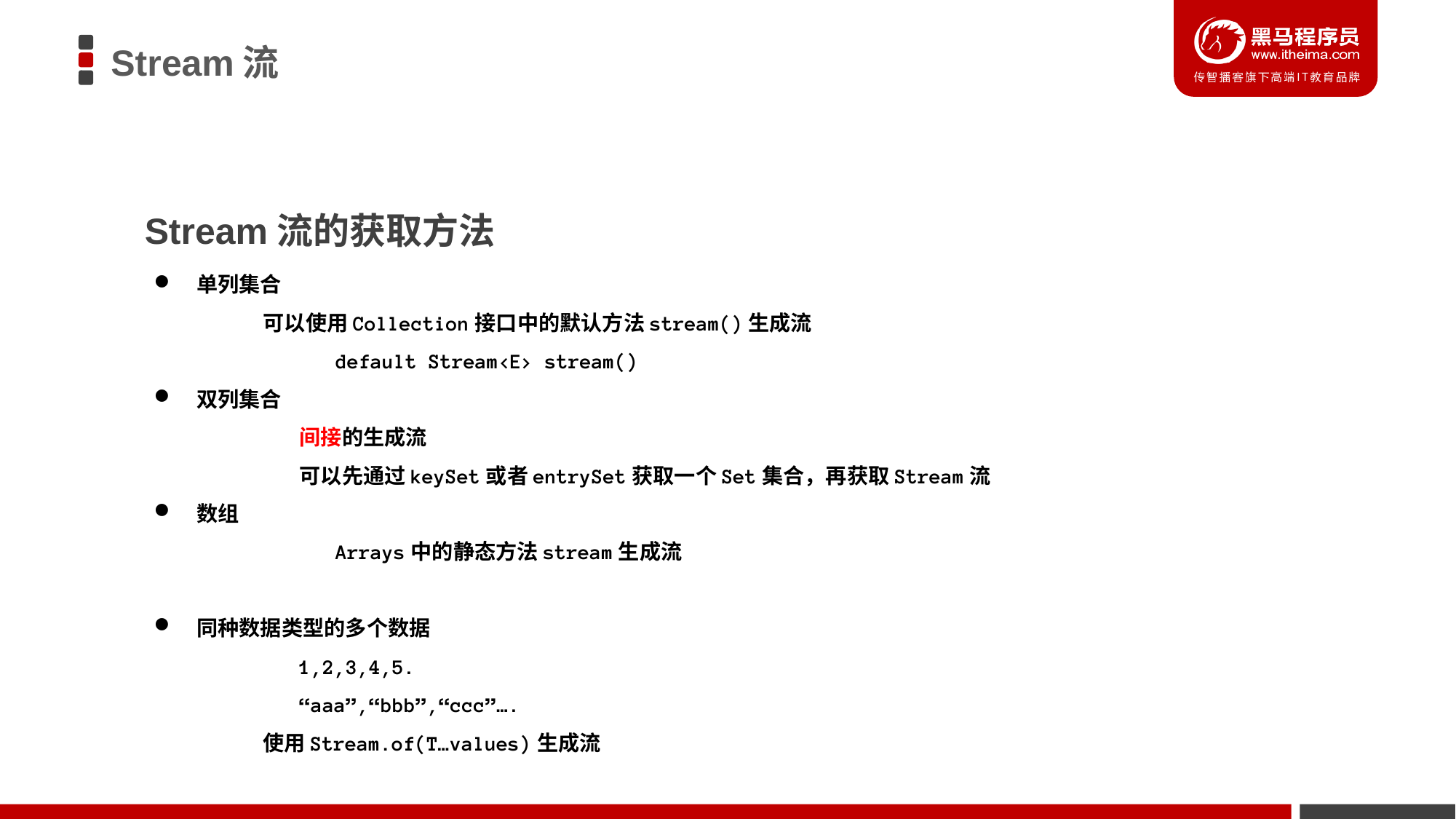

Stream流
Stream流的获取方法
单列集合
	可以使用Collection接口中的默认方法stream​()生成流
	default Stream<E> stream​()
双列集合
间接的生成流
可以先通过keySet或者entrySet获取一个Set集合，再获取Stream流
数组
	Arrays中的静态方法stream生成流

同种数据类型的多个数据
1,2,3,4,5.
“aaa”,“bbb”,“ccc”….
	使用Stream.of(T…values)生成流